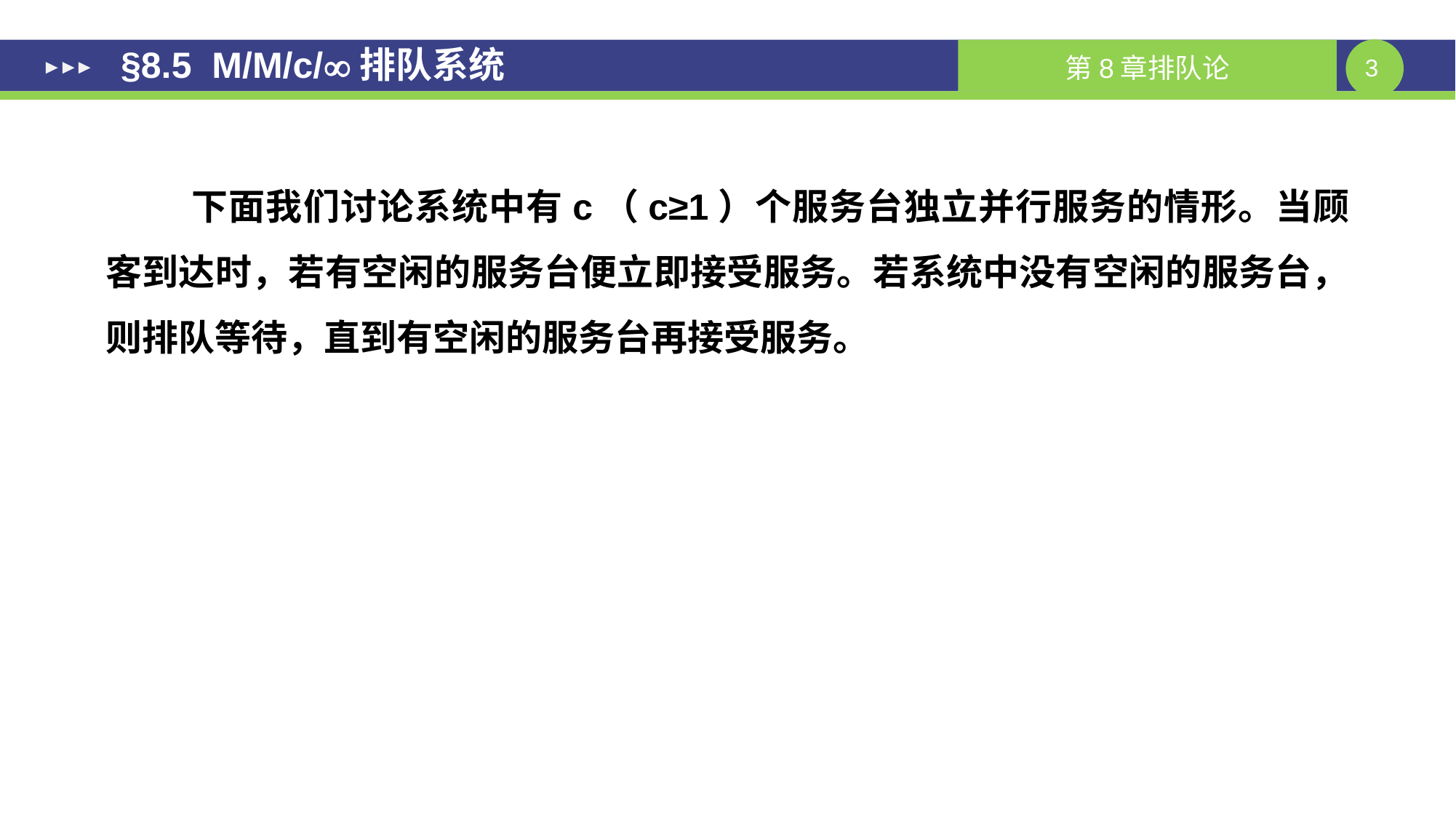

# §8.5  M/M/c/∞排队系统
下面我们讨论系统中有c（c≥1）个服务台独立并行服务的情形。当顾客到达时，若有空闲的服务台便立即接受服务。若系统中没有空闲的服务台，则排队等待，直到有空闲的服务台再接受服务。